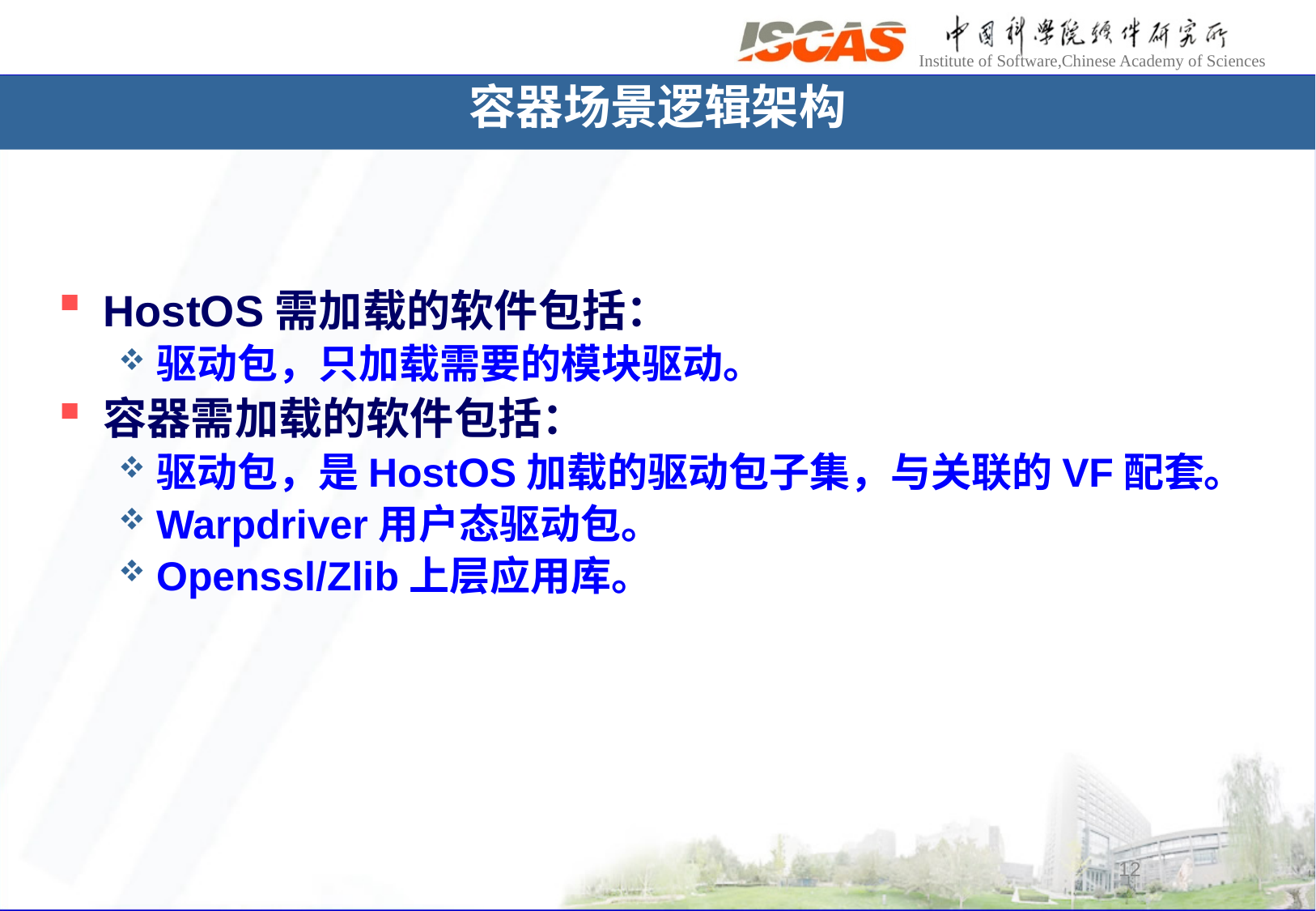

容器场景逻辑架构
HostOS需加载的软件包括：
驱动包，只加载需要的模块驱动。
容器需加载的软件包括：
驱动包，是HostOS加载的驱动包子集，与关联的VF配套。
Warpdriver用户态驱动包。
Openssl/Zlib上层应用库。
12